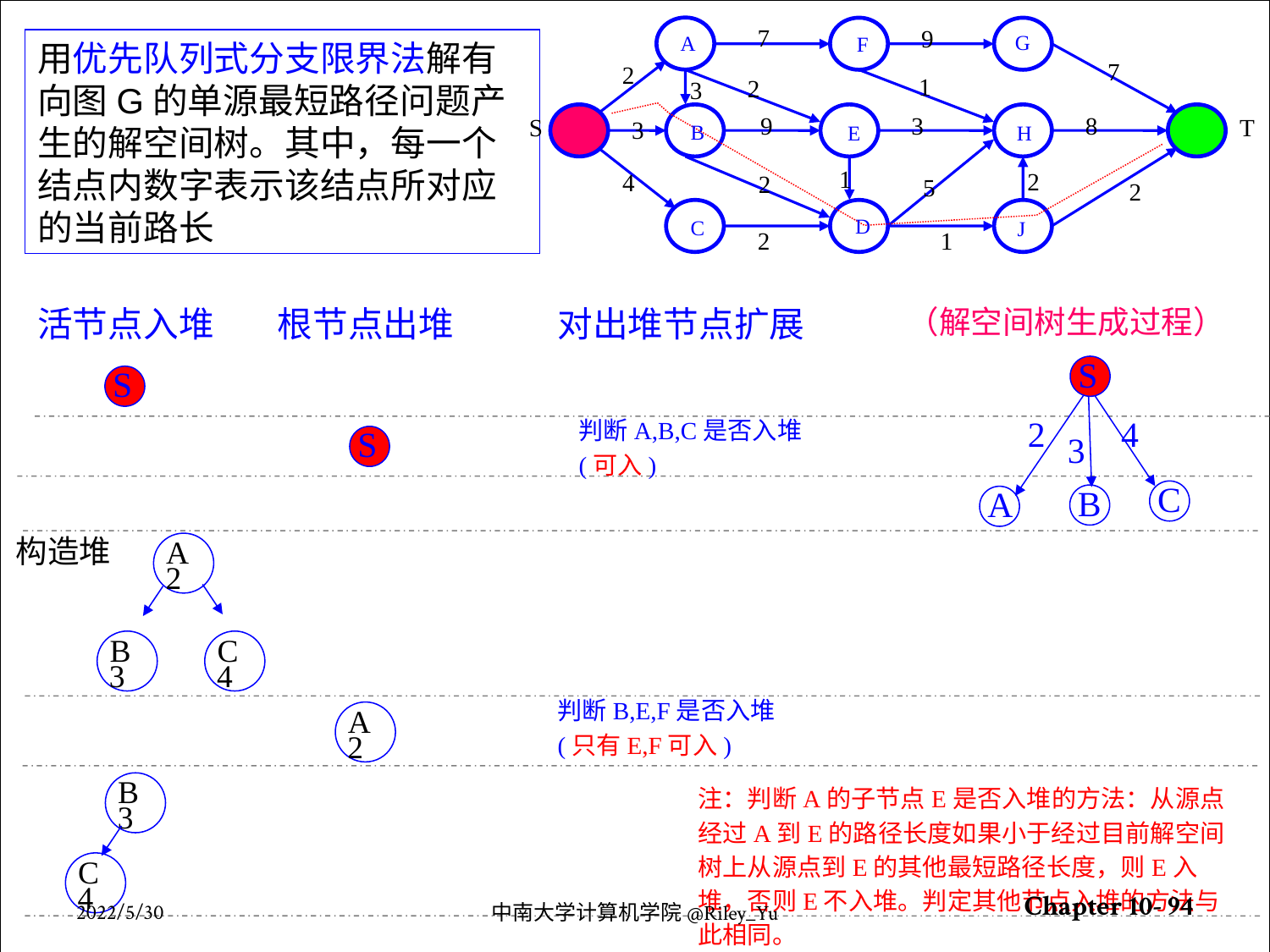

7
9

7
2

1
2
3

9
3

8

S
T
3

1
2
4
2
5
2

2
1

G
A
F

B
E
H
D
C
J
用优先队列式分支限界法解有向图G的单源最短路径问题产生的解空间树。其中，每一个结点内数字表示该结点所对应的当前路长
活节点入堆
根节点出堆
对出堆节点扩展
（解空间树生成过程）
S

2
4
3
C

B

A

S

判断A,B,C是否入堆
(可入)

S

构造堆
A

2

C

4
B

3

A

2

判断B,E,F是否入堆
(只有E,F可入)

B

3

C

4
注：判断A的子节点E是否入堆的方法：从源点经过A到E的路径长度如果小于经过目前解空间树上从源点到E的其他最短路径长度，则E入堆，否则E不入堆。判定其他节点入堆的方法与此相同。
2022/5/30
Chapter 10- 94
中南大学计算机学院@Riley_Yu